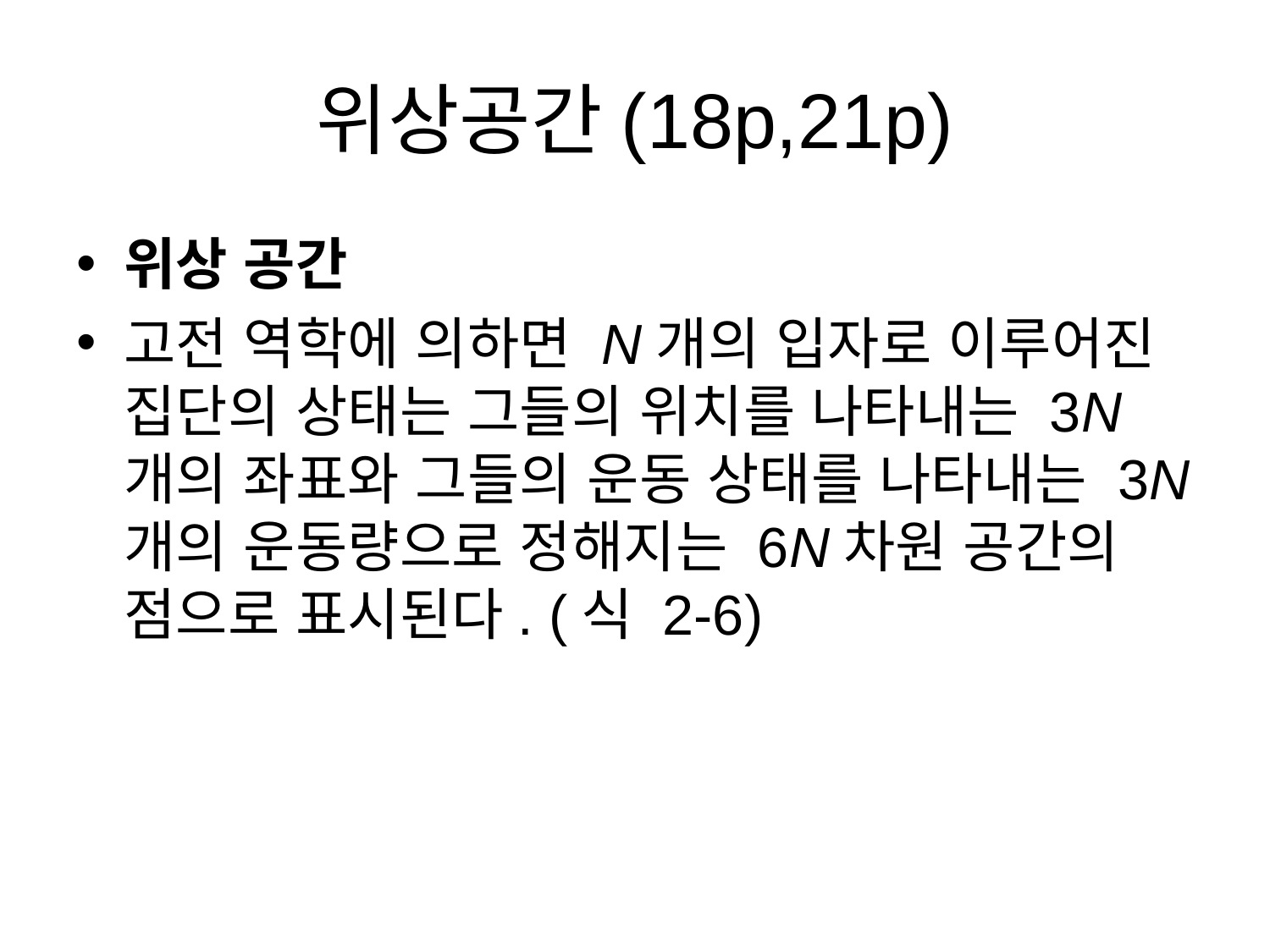

# 위상공간(18p,21p)
위상 공간
고전 역학에 의하면 N개의 입자로 이루어진 집단의 상태는 그들의 위치를 나타내는 3N개의 좌표와 그들의 운동 상태를 나타내는 3N개의 운동량으로 정해지는 6N차원 공간의 점으로 표시된다. (식 2-6)